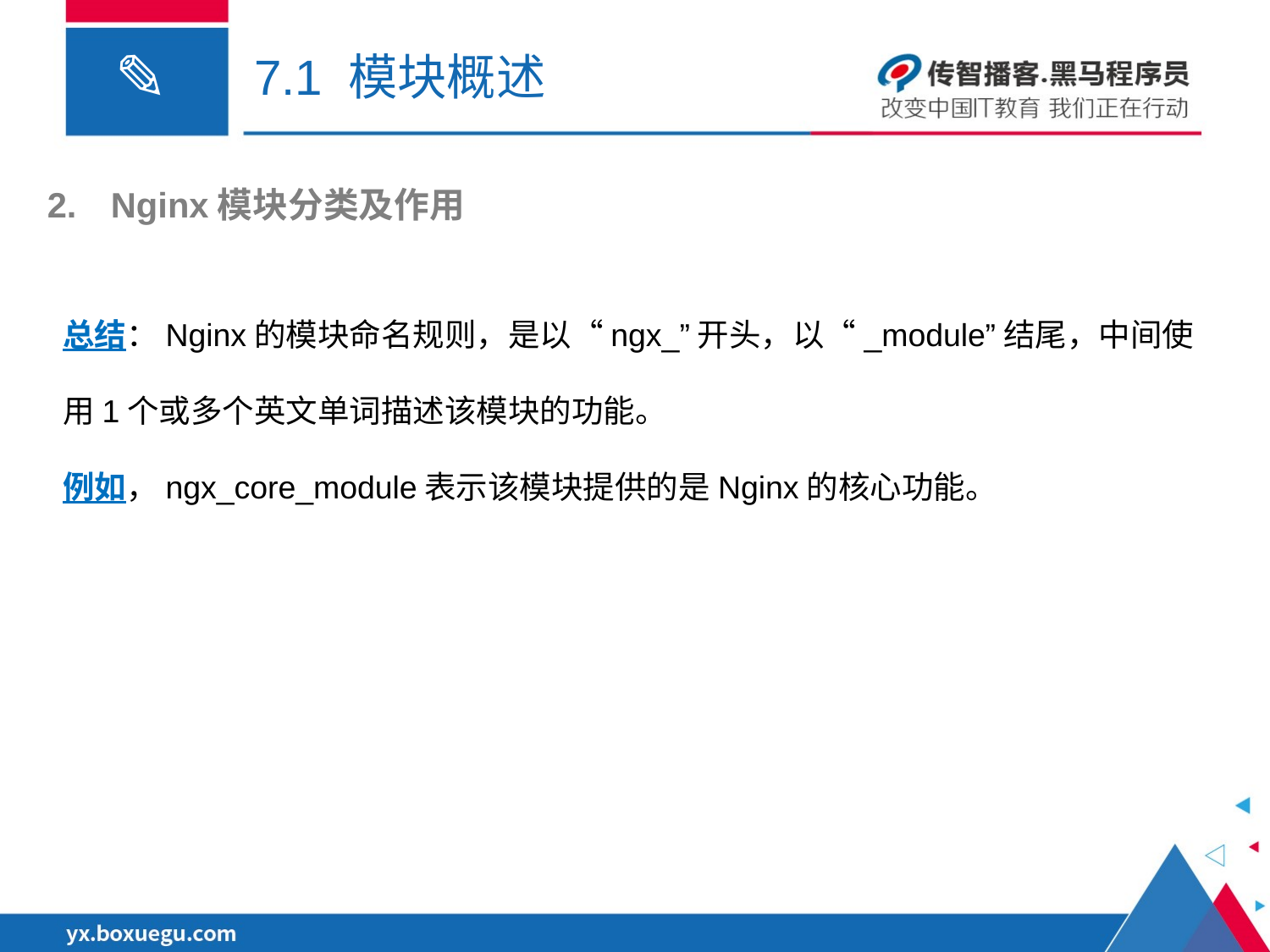

# 7.1 模块概述
Nginx模块分类及作用
总结：Nginx的模块命名规则，是以“ngx_”开头，以“_module”结尾，中间使用1个或多个英文单词描述该模块的功能。
例如，ngx_core_module表示该模块提供的是Nginx的核心功能。